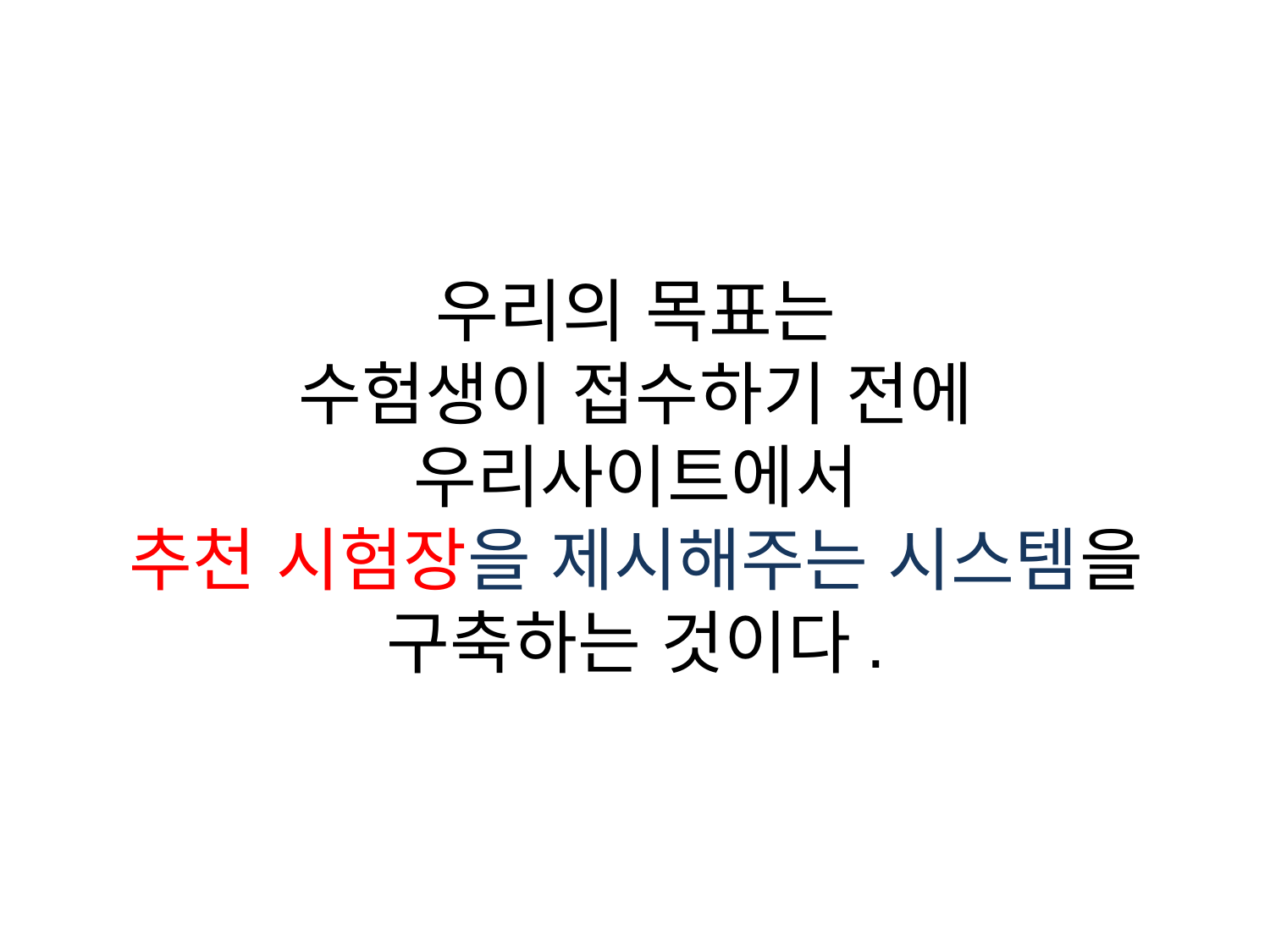

# 우리의 목표는 수험생이 접수하기 전에 우리사이트에서 추천 시험장을 제시해주는 시스템을 구축하는 것이다.